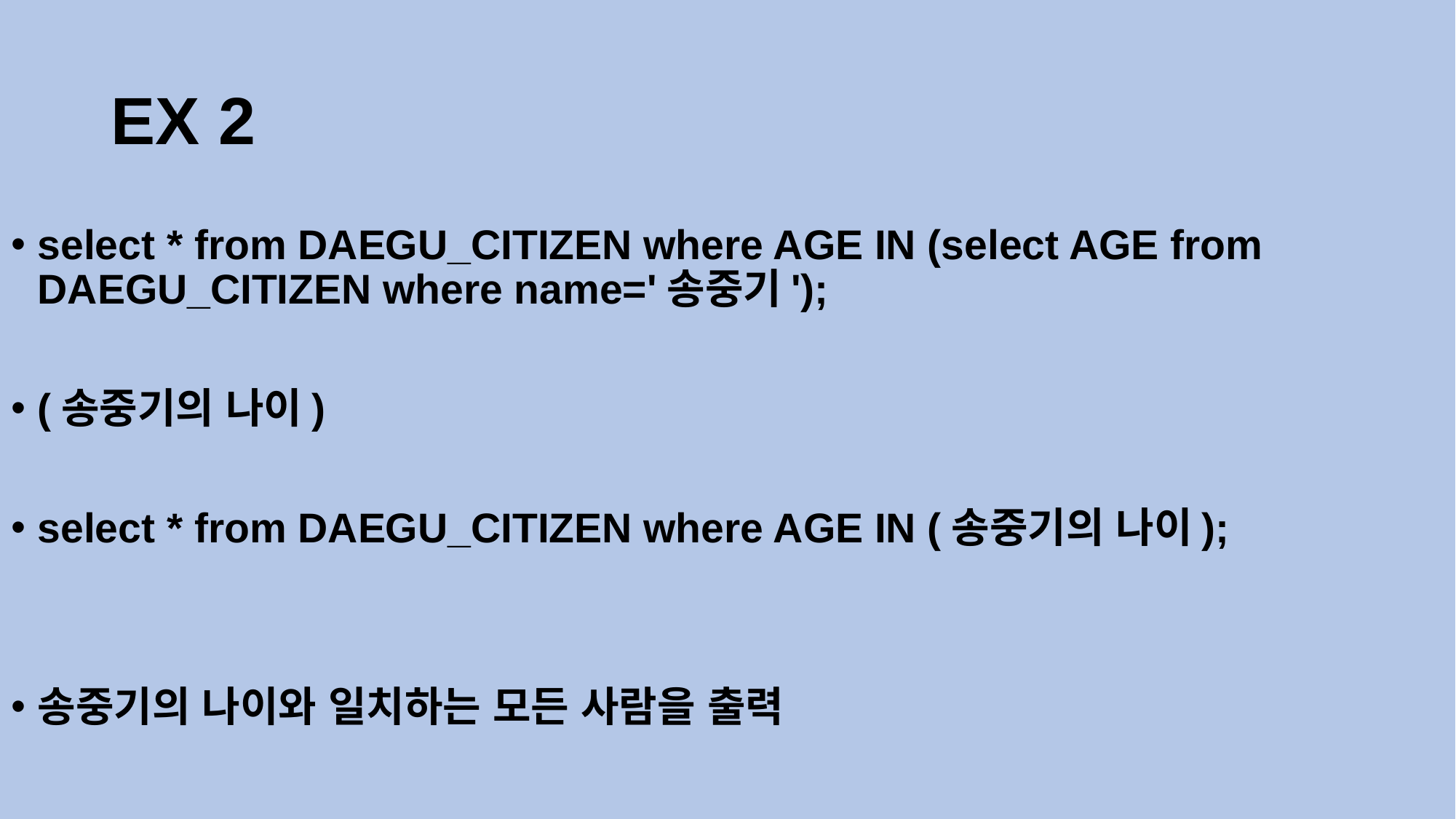

# EX 2
select * from DAEGU_CITIZEN where AGE IN (select AGE from DAEGU_CITIZEN where name='송중기');

(송중기의 나이)

select * from DAEGU_CITIZEN where AGE IN (송중기의 나이);

송중기의 나이와 일치하는 모든 사람을 출력